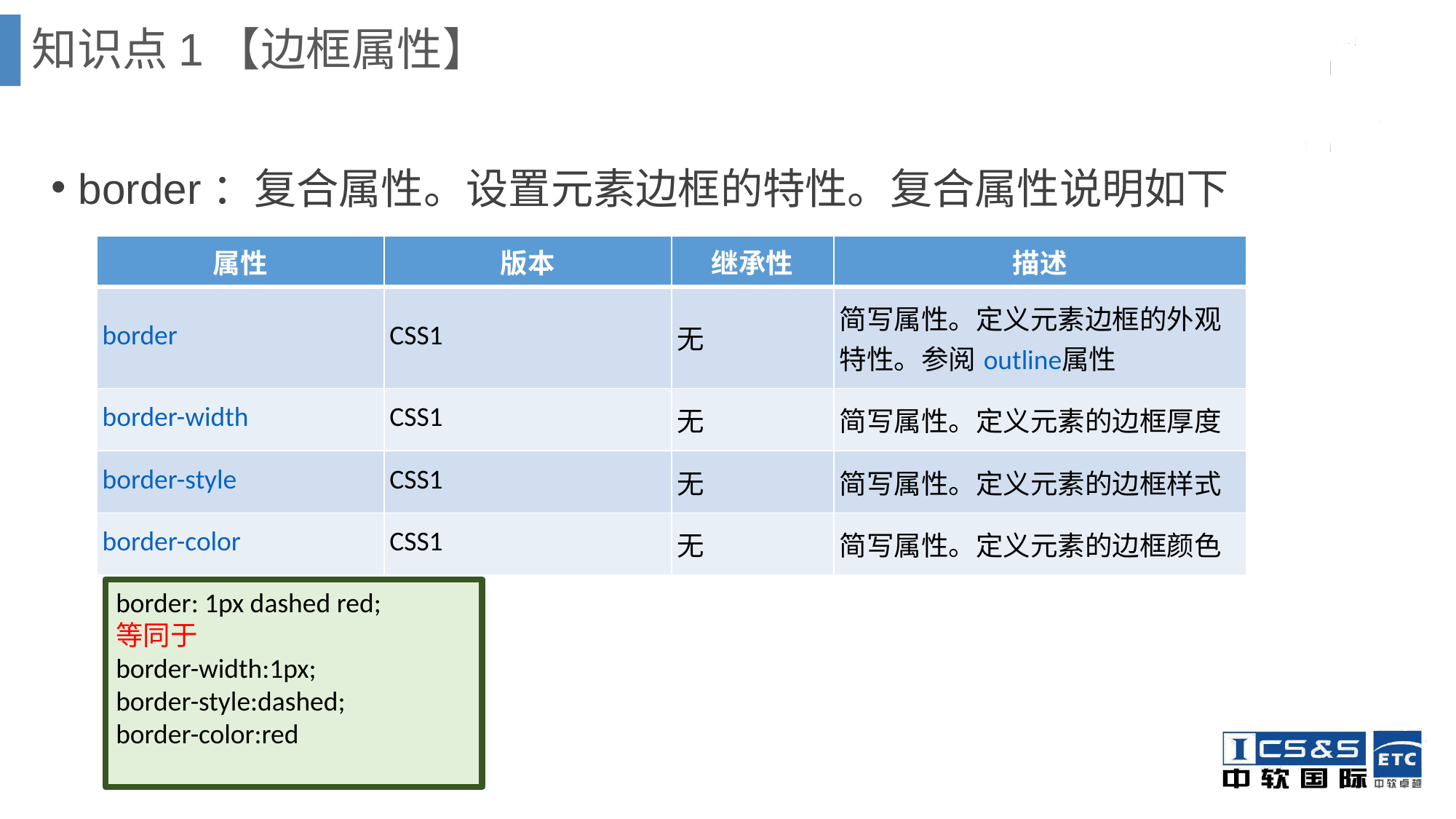

知识点1【边框属性】
border：复合属性。设置元素边框的特性。复合属性说明如下
| 属性 | 版本 | 继承性 | 描述 |
| --- | --- | --- | --- |
| border | CSS1 | 无 | 简写属性。定义元素边框的外观特性。参阅outline属性 |
| border-width | CSS1 | 无 | 简写属性。定义元素的边框厚度 |
| border-style | CSS1 | 无 | 简写属性。定义元素的边框样式 |
| border-color | CSS1 | 无 | 简写属性。定义元素的边框颜色 |
border: 1px dashed red;
等同于
border-width:1px;
border-style:dashed;
border-color:red